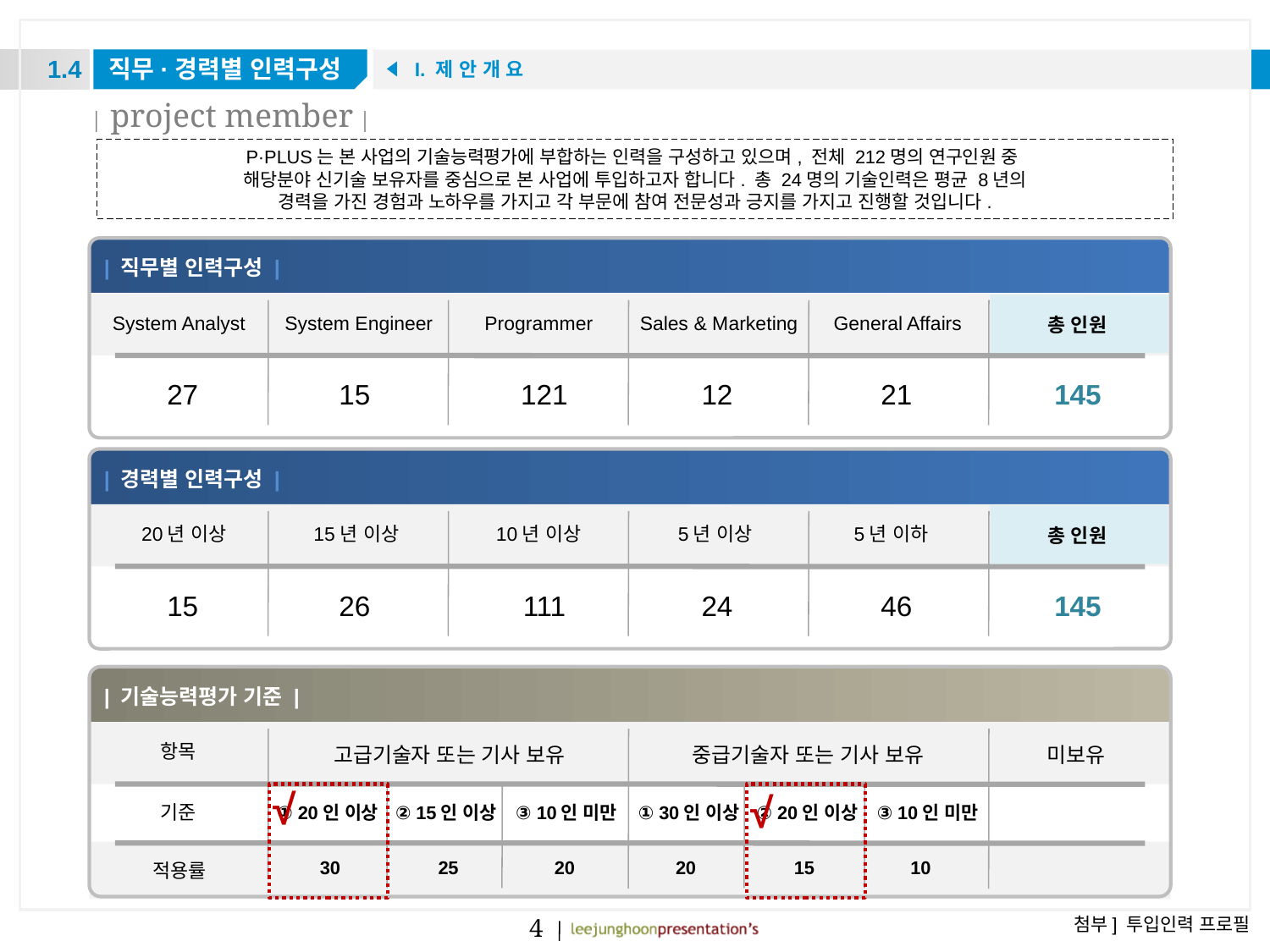

| 직무별 인력구성 |

System Analyst
System Engineer
Programmer
Sales & Marketing
General Affairs
총 인원
27
15
121
12
21
145
| 경력별 인력구성 |

20년 이상
15년 이상
10년 이상
5년 이상
5년 이하
총 인원
15
26
111
24
46
145
| 기술능력평가 기준 |

고급기술자 또는 기사 보유
중급기술자 또는 기사 보유
미보유
항목
기준
① 20인 이상
② 15인 이상
③ 10인 미만
① 30인 이상
② 20인 이상
③ 10인 미만

30
25
20
20
15
10
적용률
√
√

첨부] 투입인력 프로필